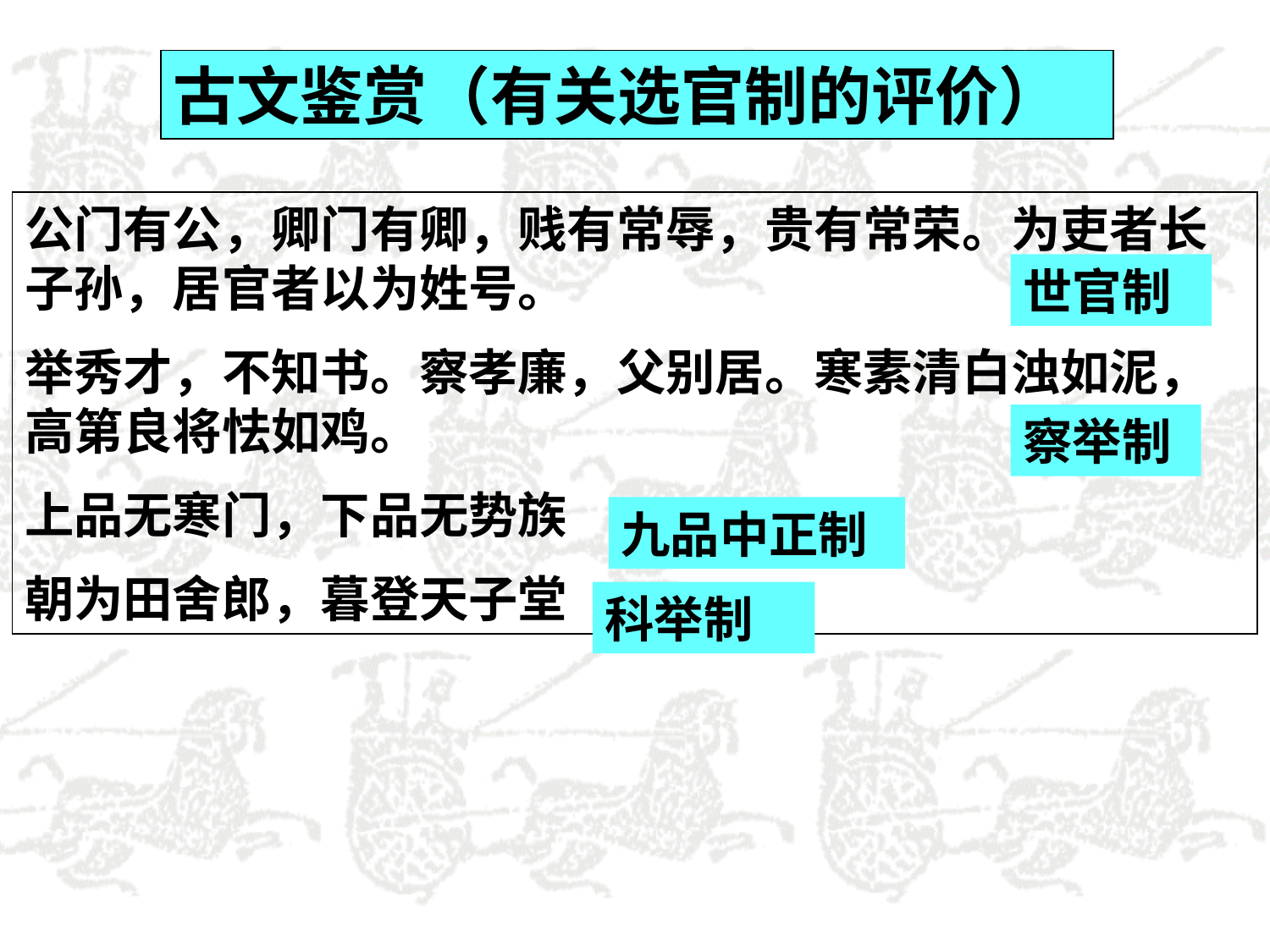

古文鉴赏（有关选官制的评价）
公门有公，卿门有卿，贱有常辱，贵有常荣。为吏者长子孙，居官者以为姓号。
举秀才，不知书。察孝廉，父别居。寒素清白浊如泥，高第良将怯如鸡。。
上品无寒门，下品无势族
朝为田舍郎，暮登天子堂
世官制
察举制
九品中正制
科举制